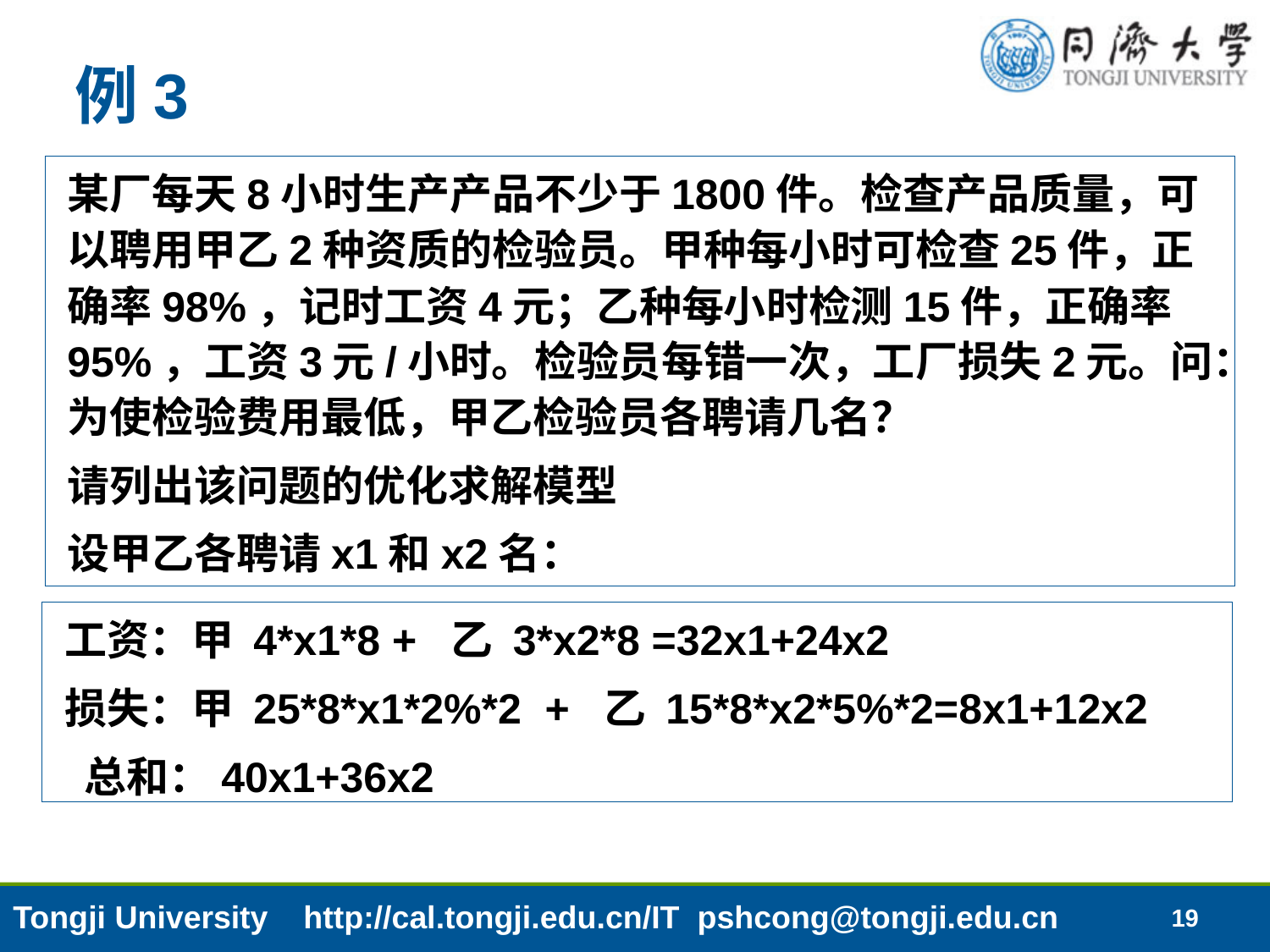

# 例3
某厂每天8小时生产产品不少于1800件。检查产品质量，可以聘用甲乙2种资质的检验员。甲种每小时可检查25件，正确率98%，记时工资4元；乙种每小时检测15件，正确率95%，工资3元/小时。检验员每错一次，工厂损失2元。问：为使检验费用最低，甲乙检验员各聘请几名？
请列出该问题的优化求解模型
设甲乙各聘请x1和x2名：
工资：甲 4*x1*8 +  乙 3*x2*8 =32x1+24x2
损失：甲 25*8*x1*2%*2  +  乙 15*8*x2*5%*2=8x1+12x2
 总和：40x1+36x2